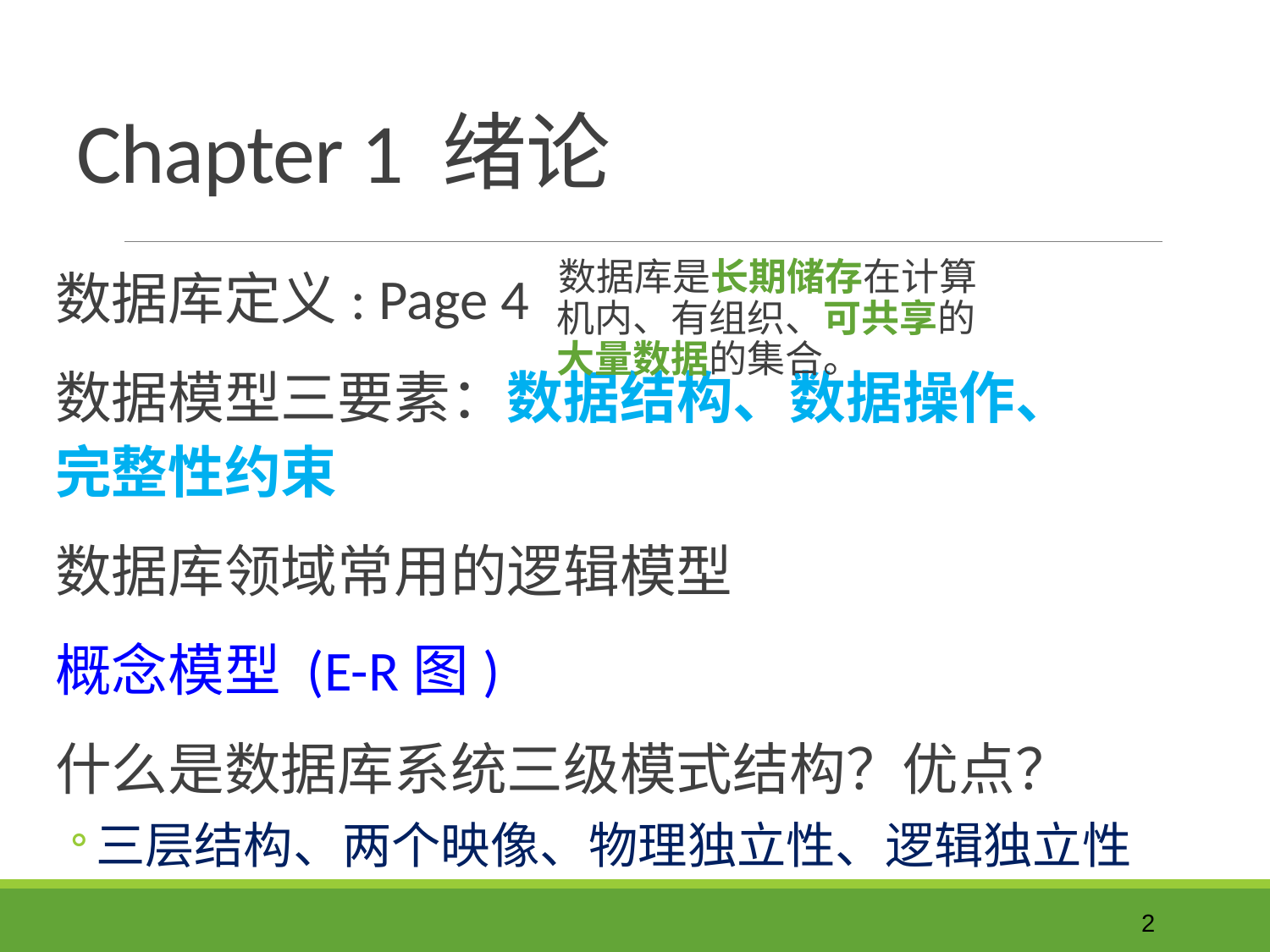

# Chapter 1 绪论
数据库定义: Page 4
数据模型三要素：数据结构、数据操作、
完整性约束
数据库领域常用的逻辑模型
概念模型 (E-R图)
什么是数据库系统三级模式结构？优点？
三层结构、两个映像、物理独立性、逻辑独立性
数据库是长期储存在计算机内、有组织、可共享的大量数据的集合。
2